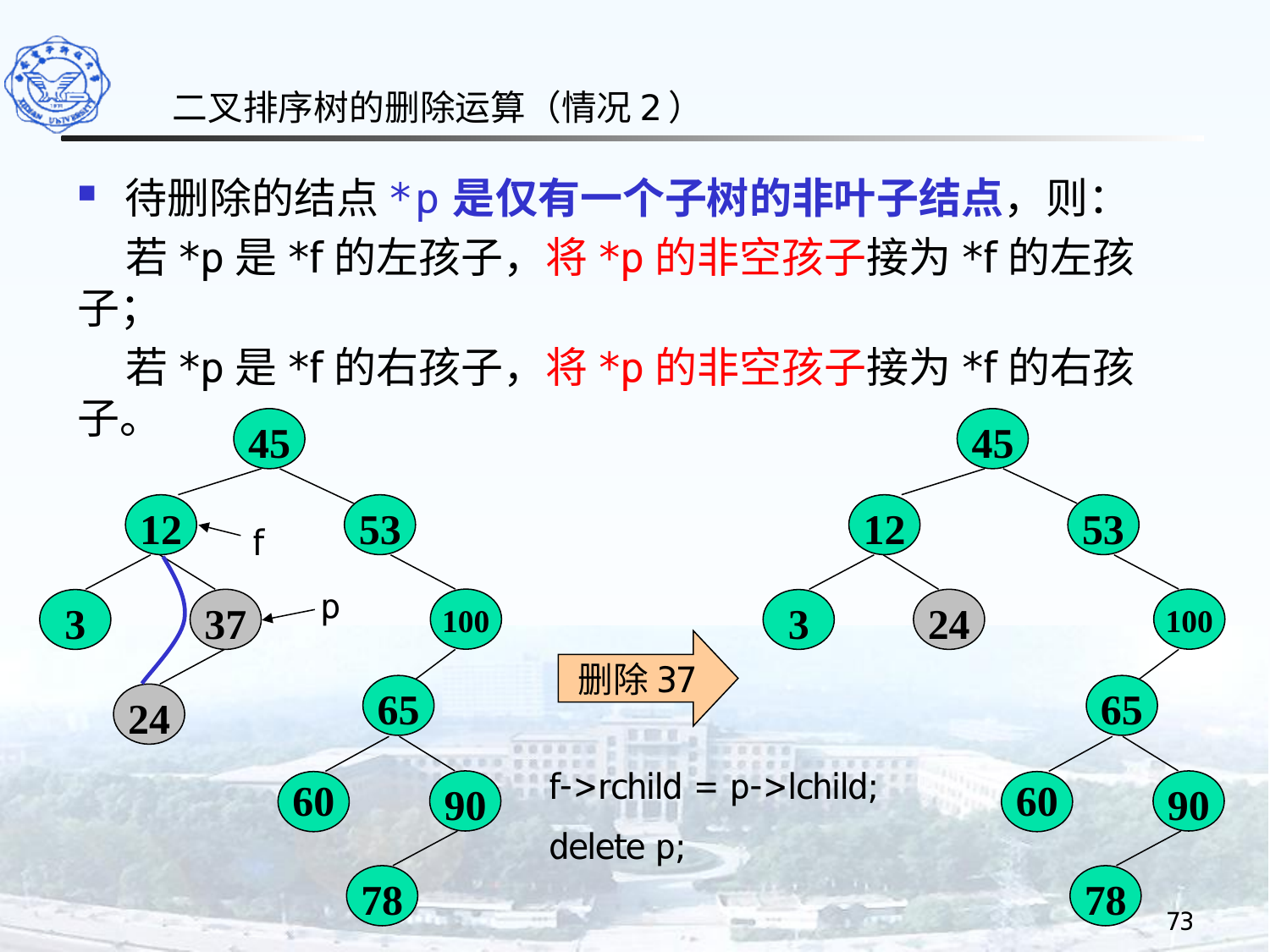

二叉排序树的删除运算（情况2）

待删除的结点*p是仅有一个子树的非叶子结点，则：
    若*p是*f的左孩子，将*p的非空孩子接为*f的左孩子；
    若*p是*f的右孩子，将*p的非空孩子接为*f的右孩子。
45
45

12
53

100
24
3

65

90
60

78

12
53
f

p
100
37
3

删除37

65
24

f->rchild = p->lchild;
delete p;
90
60

78
73